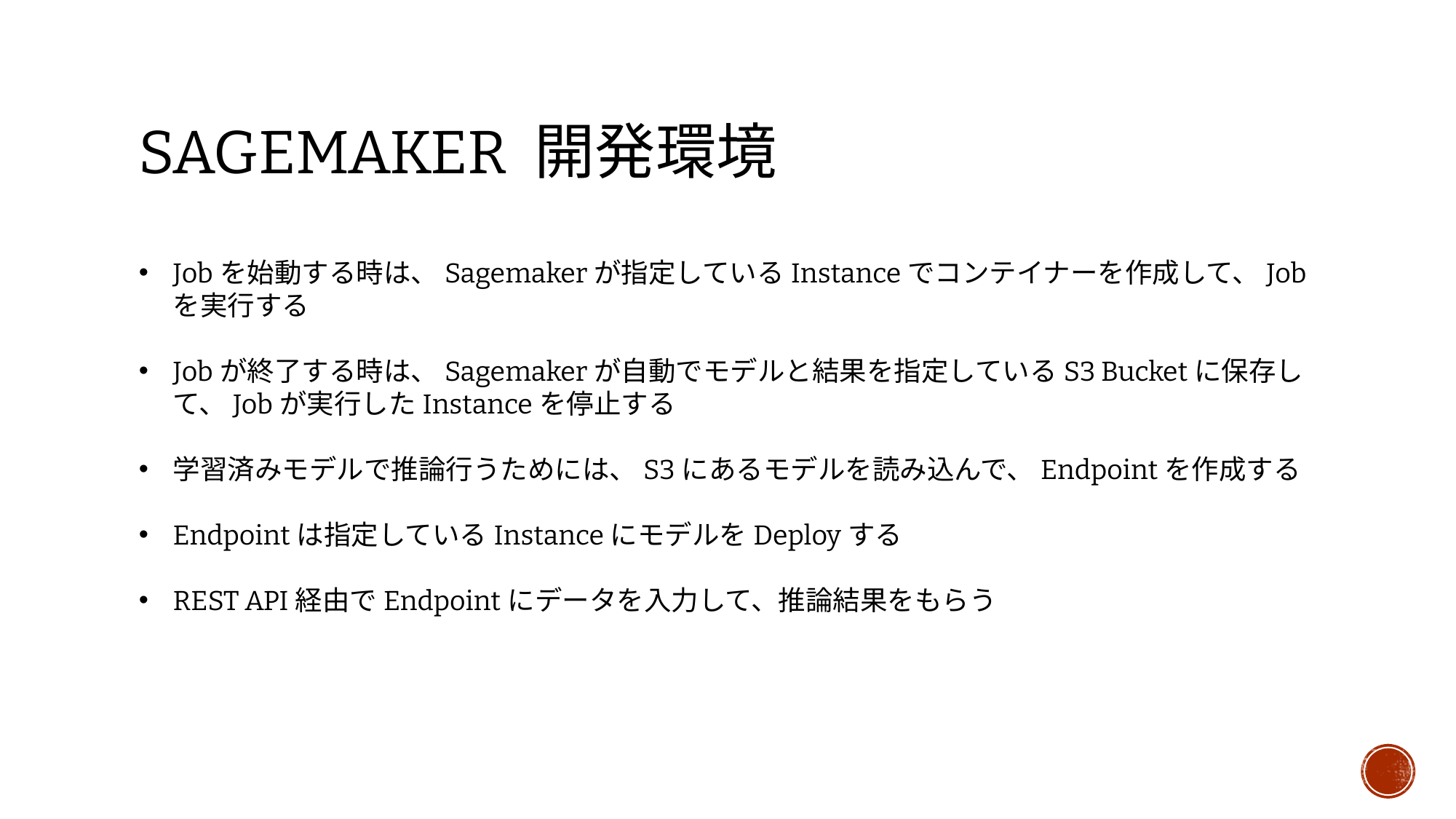

# Sagemaker 開発環境
Jobを始動する時は、Sagemakerが指定しているInstanceでコンテイナーを作成して、Jobを実行する

Jobが終了する時は、Sagemakerが自動でモデルと結果を指定しているS3 Bucketに保存して、Jobが実行したInstanceを停止する

学習済みモデルで推論行うためには、S3にあるモデルを読み込んで、Endpointを作成する

Endpointは指定しているInstanceにモデルをDeployする

REST API経由でEndpointにデータを入力して、推論結果をもらう